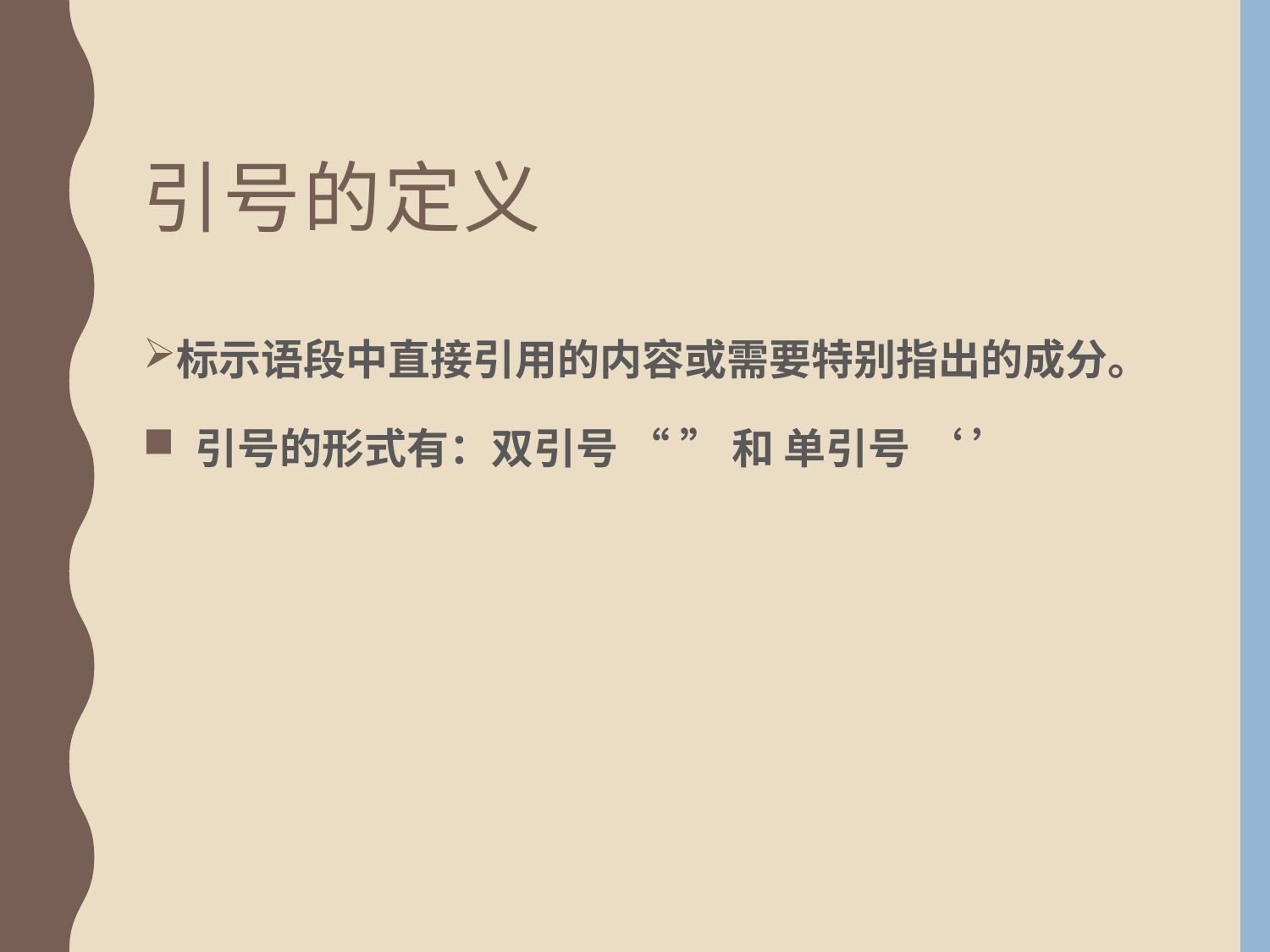

# 引号的定义
标示语段中直接引用的内容或需要特别指出的成分。
 引号的形式有：双引号 “ ” 和 单引号 ‘ ’